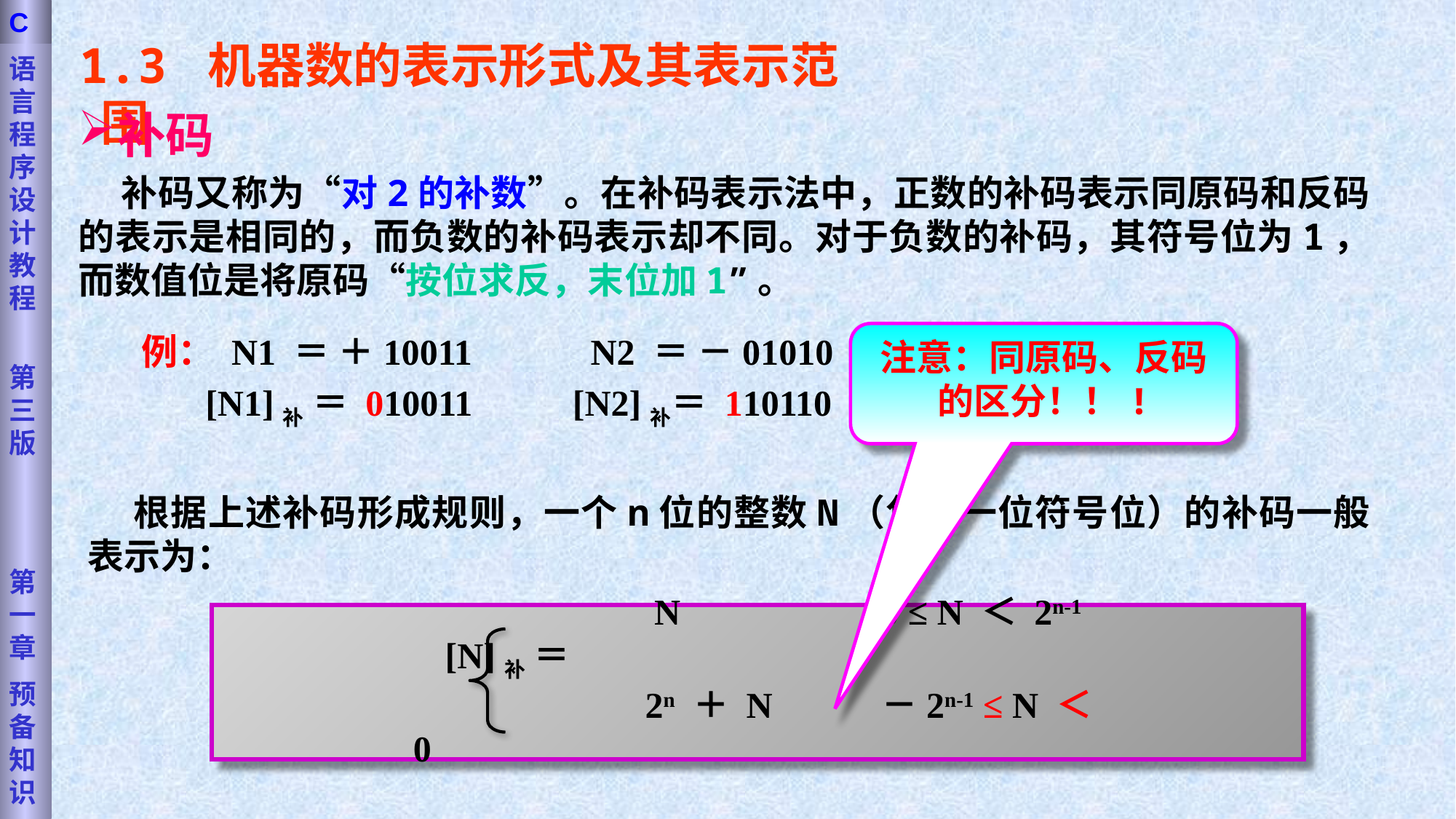

语言程序设计教程
第三版

第一章
预备知识
C
1.3 机器数的表示形式及其表示范围
补码
    补码又称为“对2的补数”。在补码表示法中，正数的补码表示同原码和反码的表示是相同的，而负数的补码表示却不同。对于负数的补码，其符号位为1，而数值位是将原码“按位求反，末位加1”。
例： N1 ＝ ＋10011             N2 ＝ －01010
       [N1]补 ＝ 010011           [N2]补＝ 110110
注意：同原码、反码的区分！！!
    根据上述补码形成规则，一个n位的整数N（包含一位符号位）的补码一般表示为：

                       N                      0 ≤ N ＜ 2n-1
[N]补 ＝
                      2n ＋ N           －2n-1 ≤ N ＜ 0